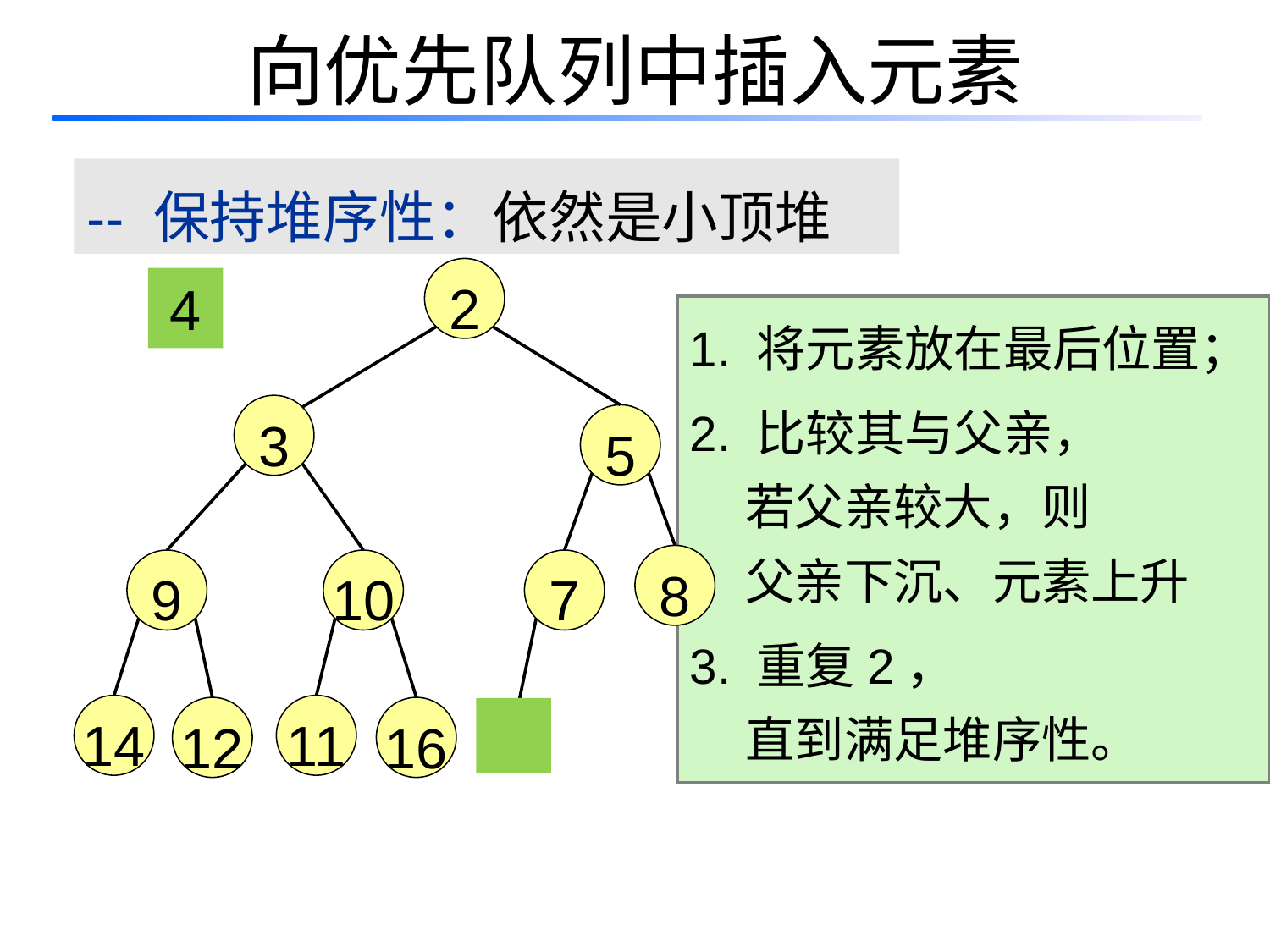

# 向优先队列中插入元素

-- 保持堆序性：依然是小顶堆
2
4
1. 将元素放在最后位置；
2. 比较其与父亲，
    若父亲较大，则
    父亲下沉、元素上升
3. 重复2，
    直到满足堆序性。
3
5
8
9
10
7
14
11
12
16